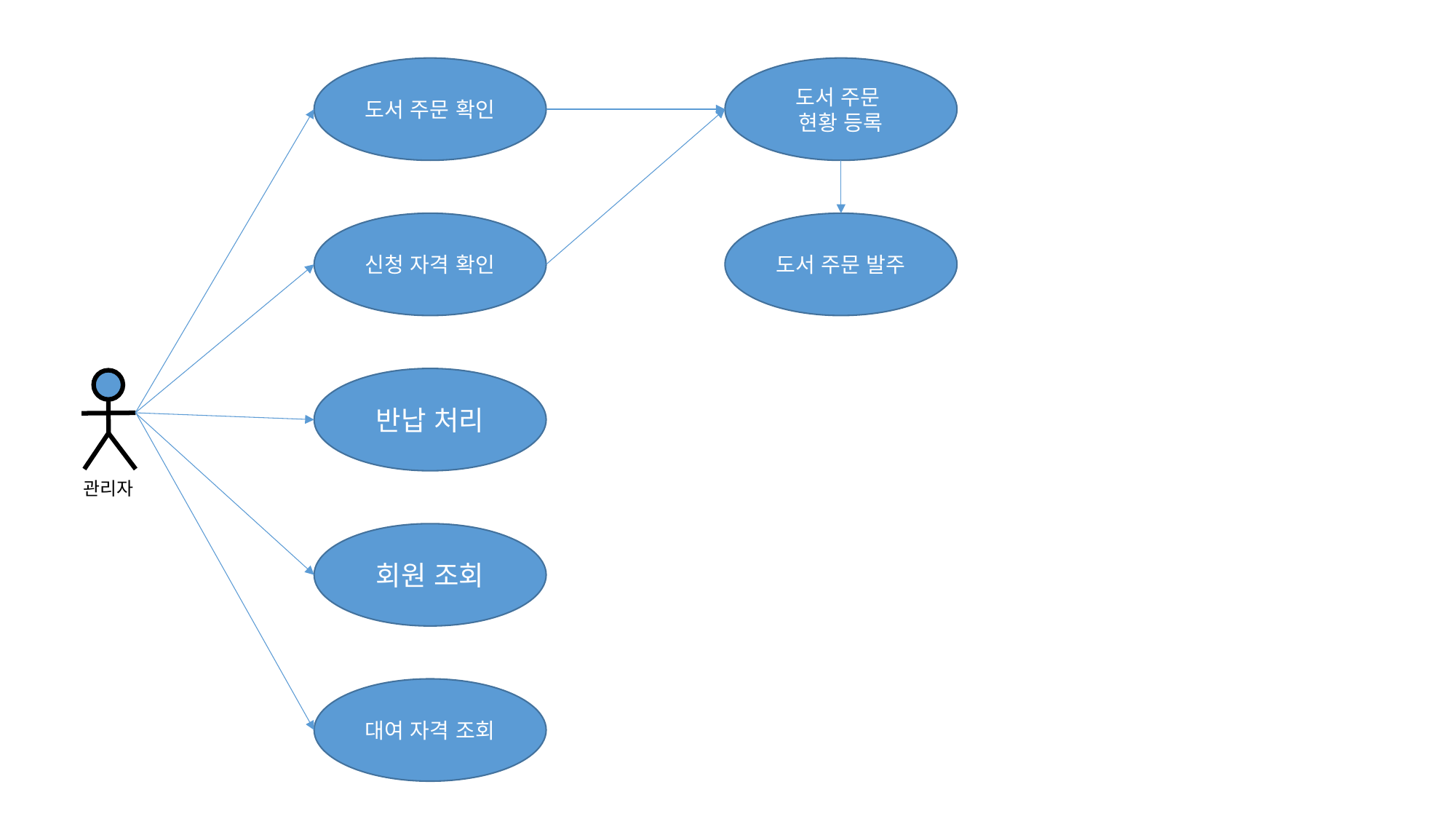

도서 주문
현황 등록
도서 주문 확인
도서 주문 발주
신청 자격 확인
반납 처리

관리자

회원 조회
대여 자격 조회